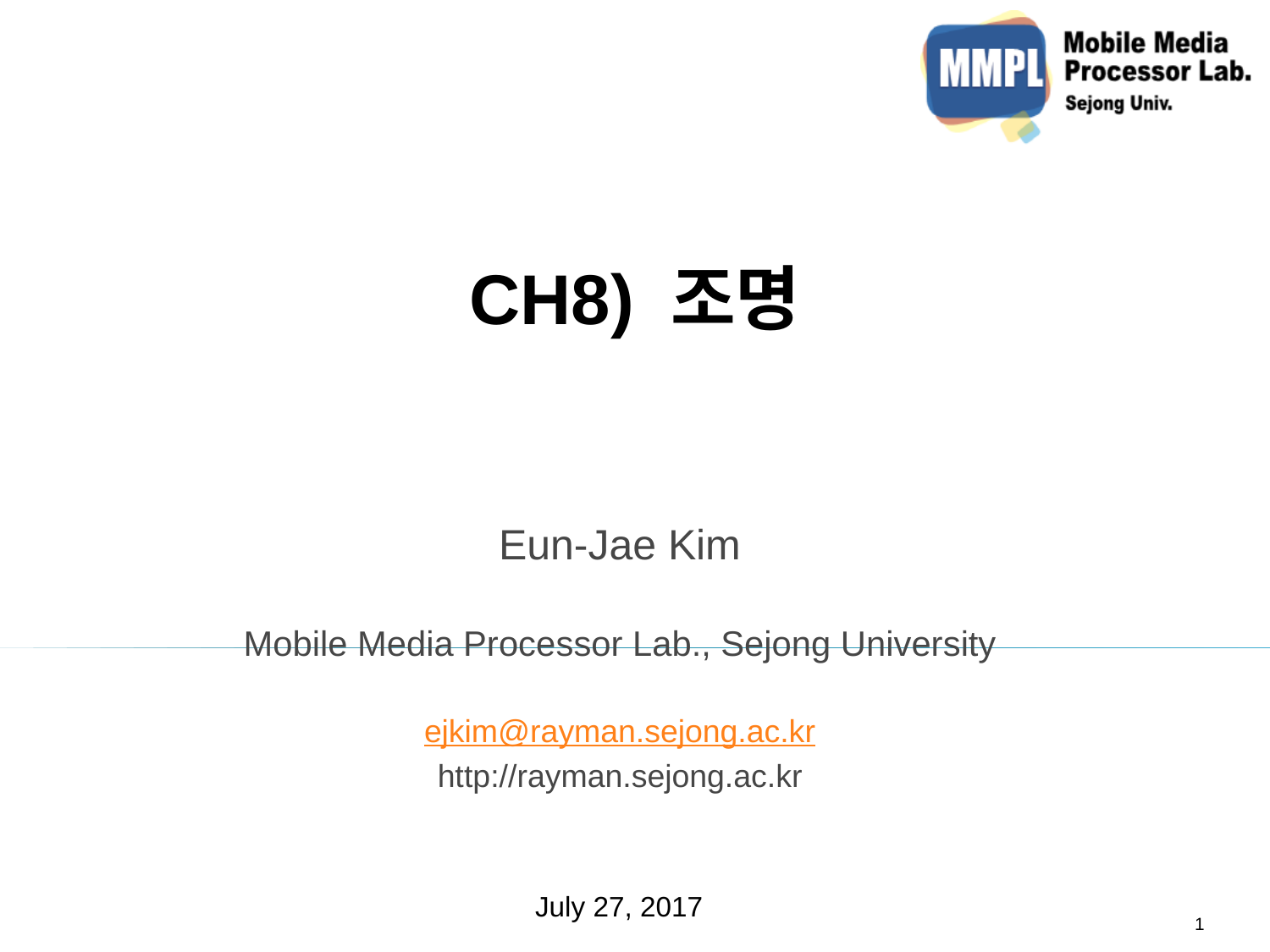

# CH8) 조명
Eun-Jae Kim

Mobile Media Processor Lab., Sejong University

ejkim@rayman.sejong.ac.kr
http://rayman.sejong.ac.kr
July 27, 2017
1